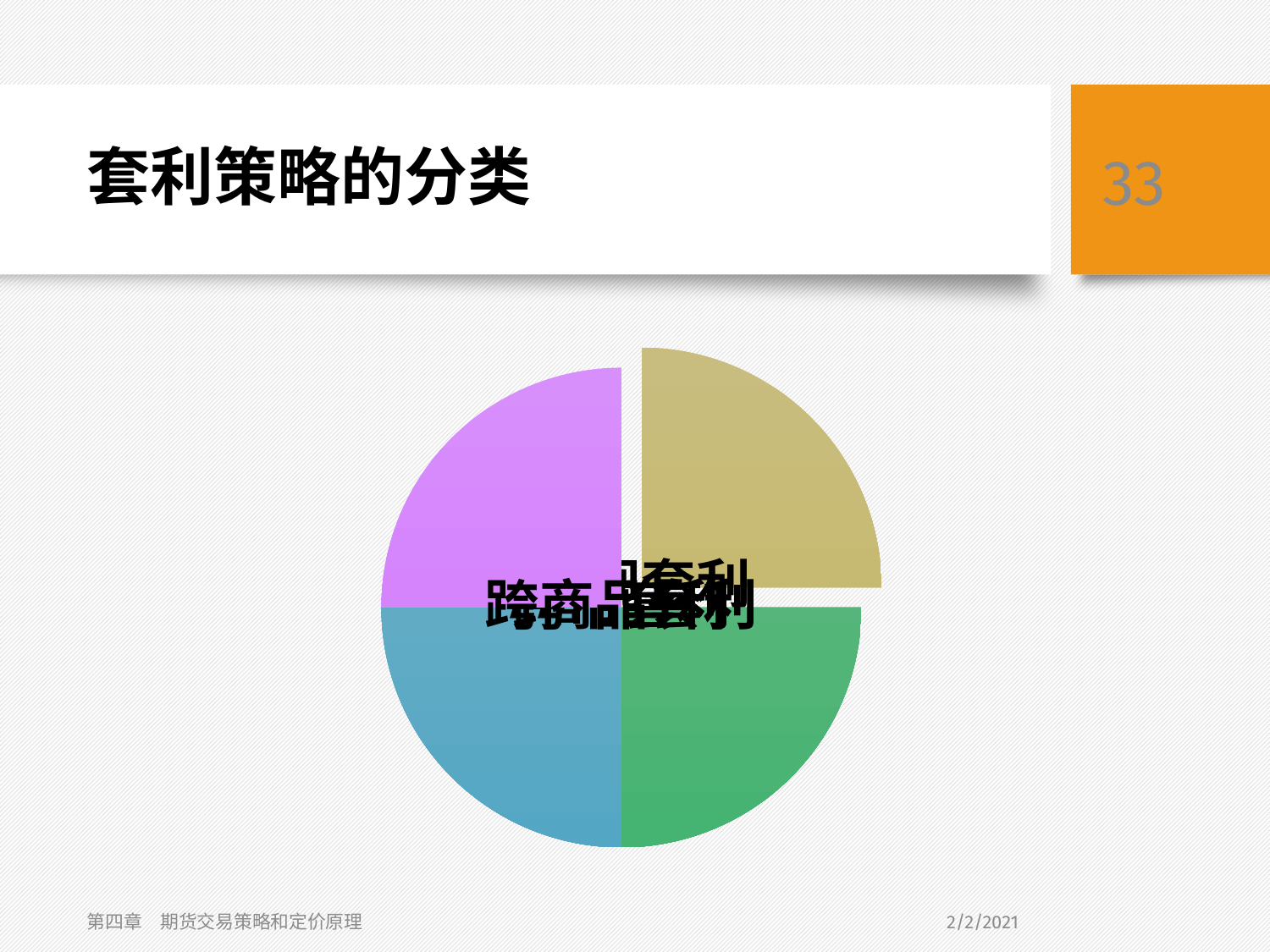

# 套利策略的分类
33
期现套利
跨期套利
跨市套利
跨商品套利
2/2/2021
第四章　期货交易策略和定价原理